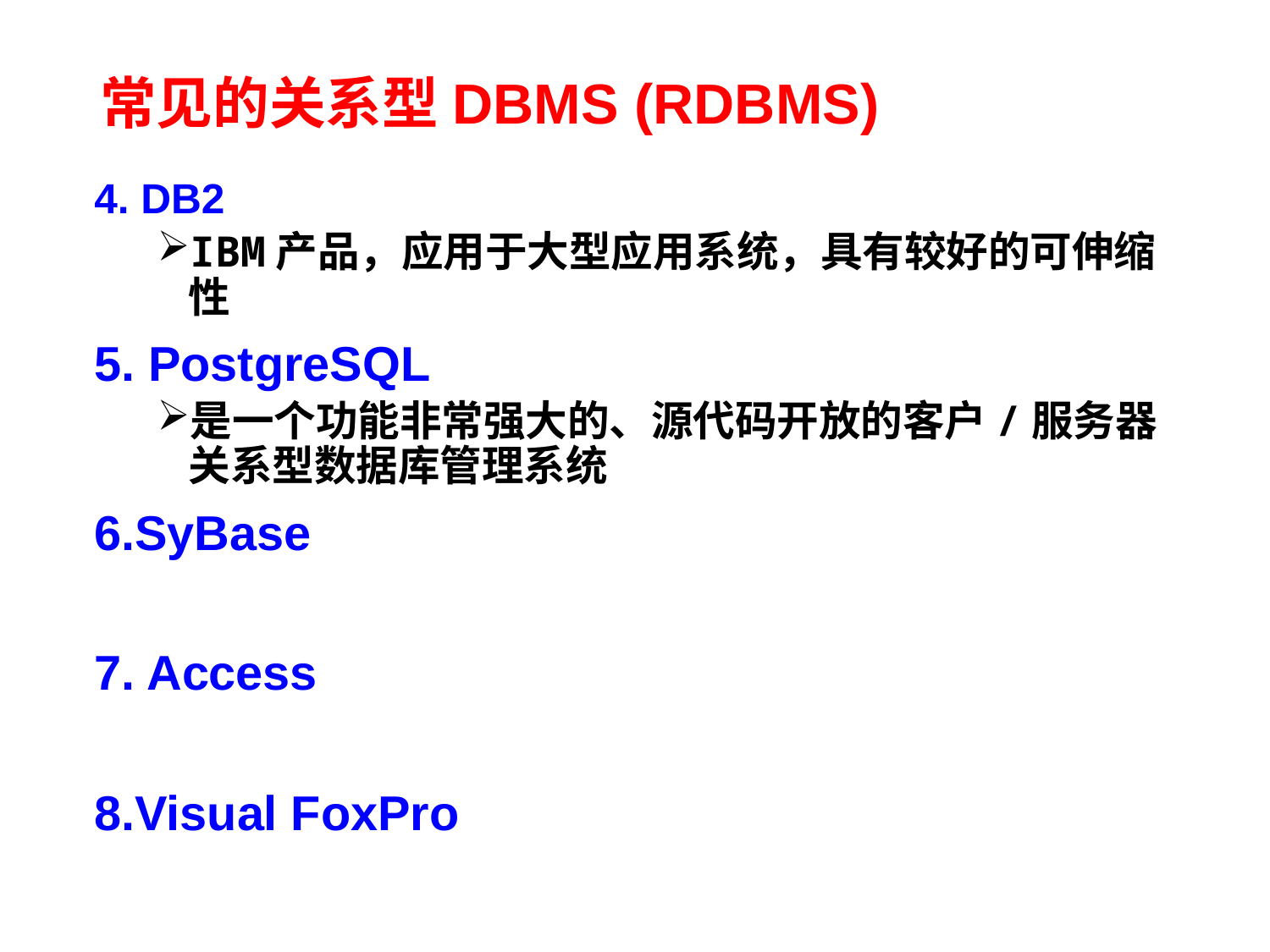

# 常见的关系型DBMS (RDBMS)
4. DB2
IBM产品，应用于大型应用系统，具有较好的可伸缩性
5. PostgreSQL
是一个功能非常强大的、源代码开放的客户/服务器关系型数据库管理系统
6.SyBase

7. Access

8.Visual FoxPro